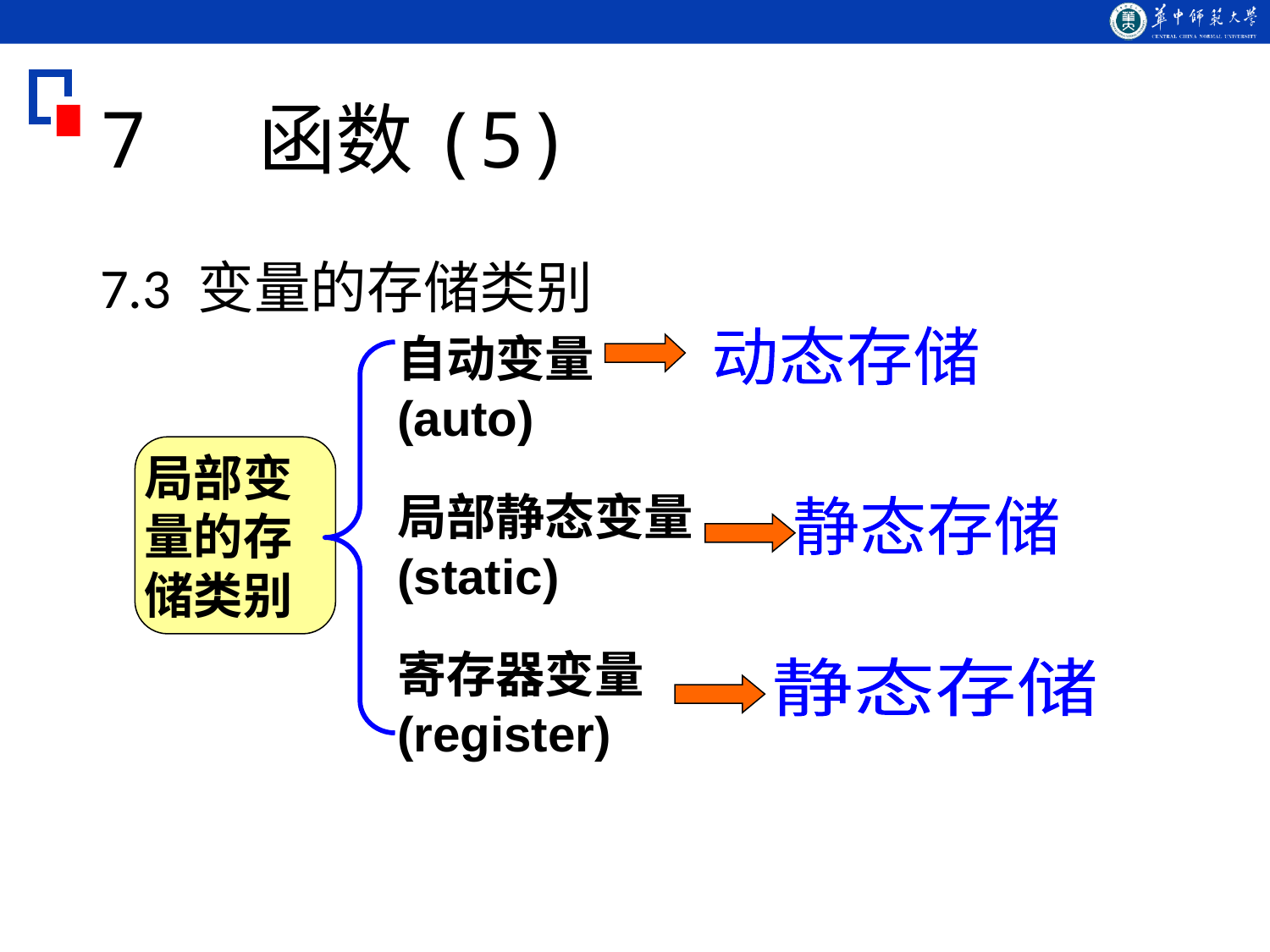

# 7  函数(5)
7.3 变量的存储类别
自动变量  (auto)
局部静态变量(static)
寄存器变量(register)
动态存储

局部变量的存储类别
静态存储

静态存储